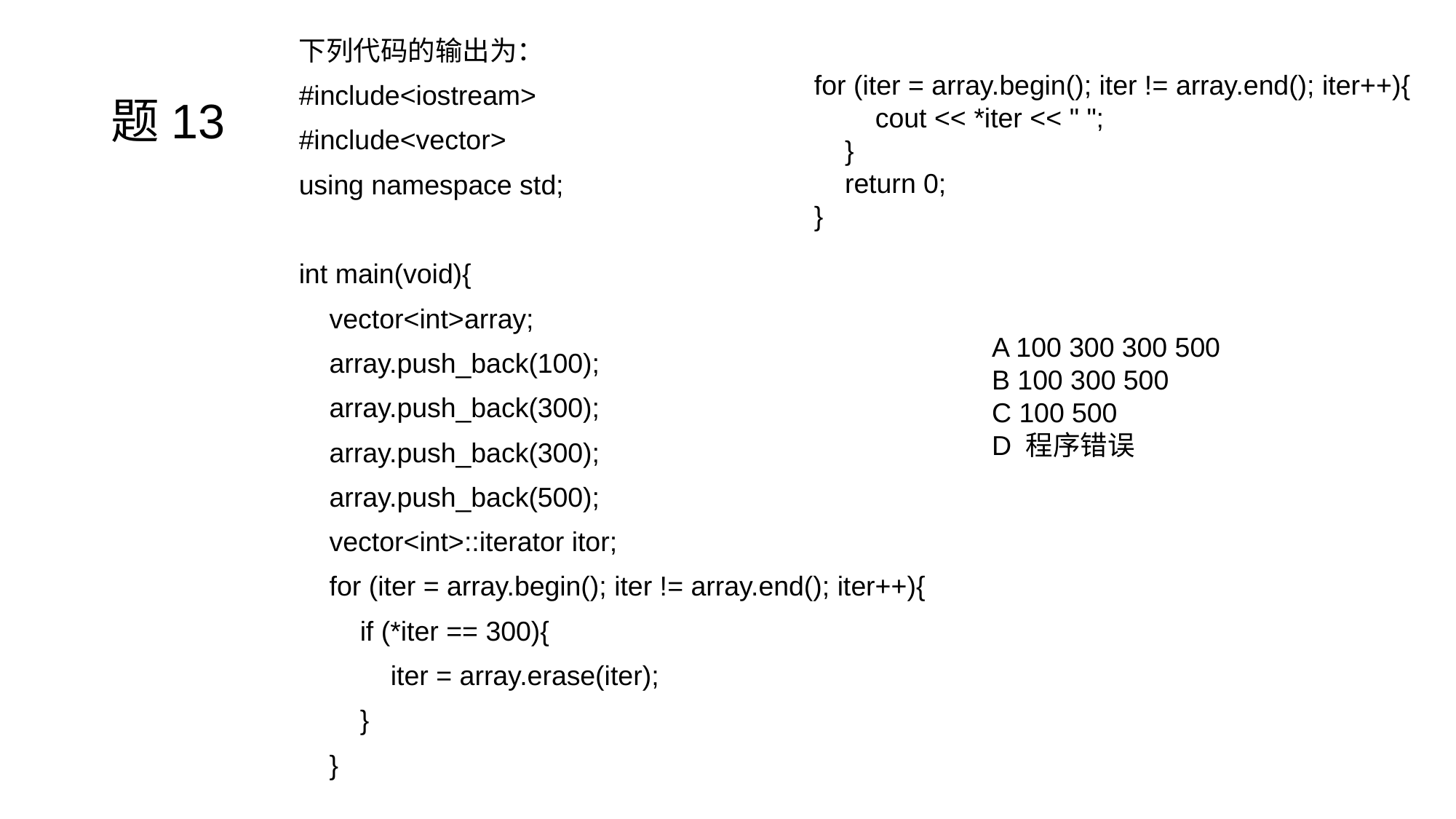

下列代码的输出为：
#include<iostream>
#include<vector>
using namespace std;

int main(void){
    vector<int>array;
    array.push_back(100);
    array.push_back(300);
    array.push_back(300);
    array.push_back(500);
    vector<int>::iterator itor;
    for (iter = array.begin(); iter != array.end(); iter++){
        if (*iter == 300){
            iter = array.erase(iter);
        }
    }

# 题13
for (iter = array.begin(); iter != array.end(); iter++){
        cout << *iter << " ";
    }
    return 0;
}

A 100 300 300 500
B 100 300 500
C 100 500
D 程序错误